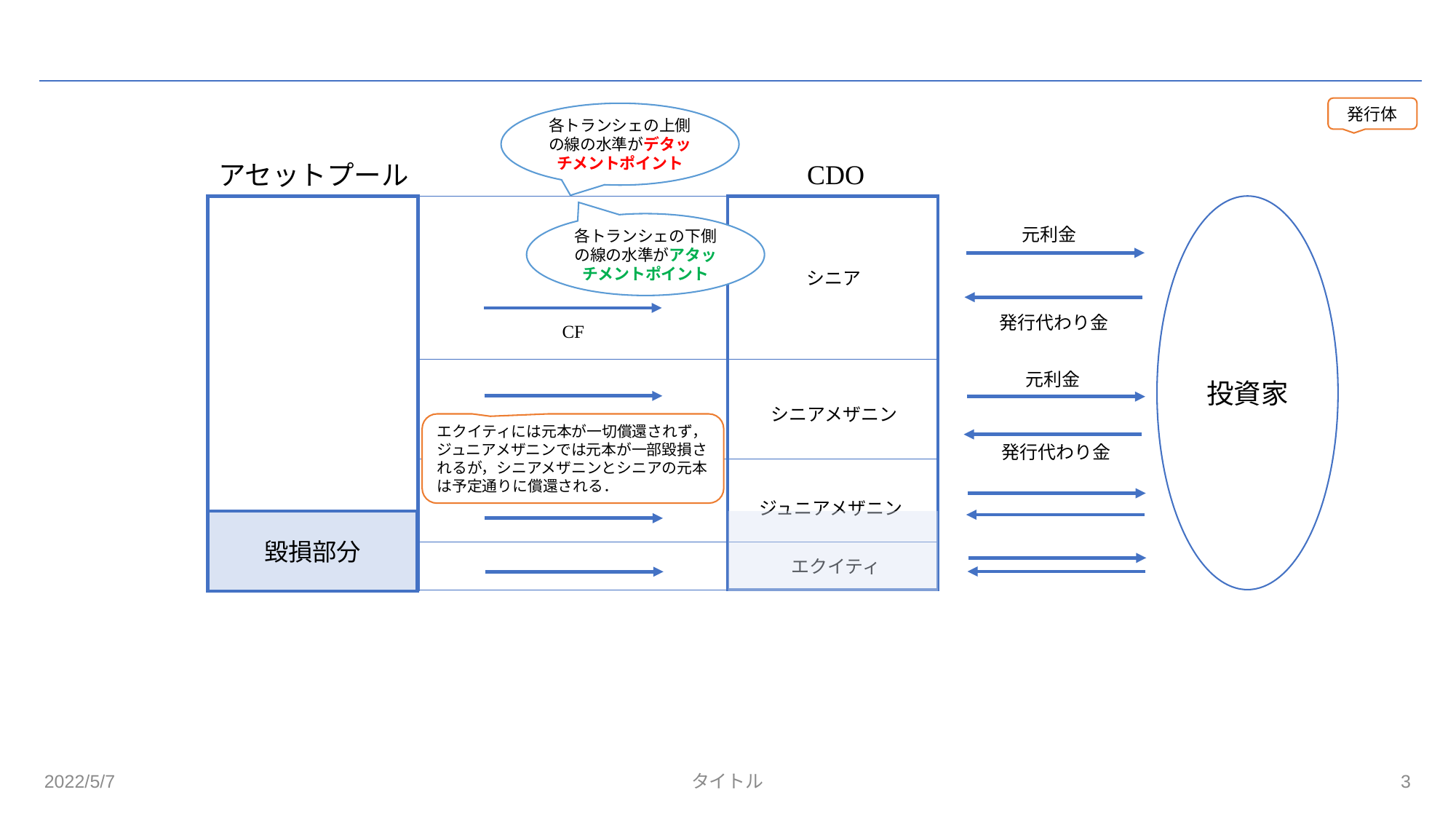

#
発行体
各トランシェの上側の線の水準がデタッチメントポイント
CDO
アセットプール
投資家

元利金
シニア
発行代わり金
CF
元利金
シニアメザニン
エクイティには元本が一切償還されず，ジュニアメザニンでは元本が一部毀損されるが，シニアメザニンとシニアの元本は予定通りに償還される．
発行代わり金
ジュニアメザニン

毀損部分
エクイティ
各トランシェの下側の線の水準がアタッチメントポイント
2022/5/7
3
タイトル